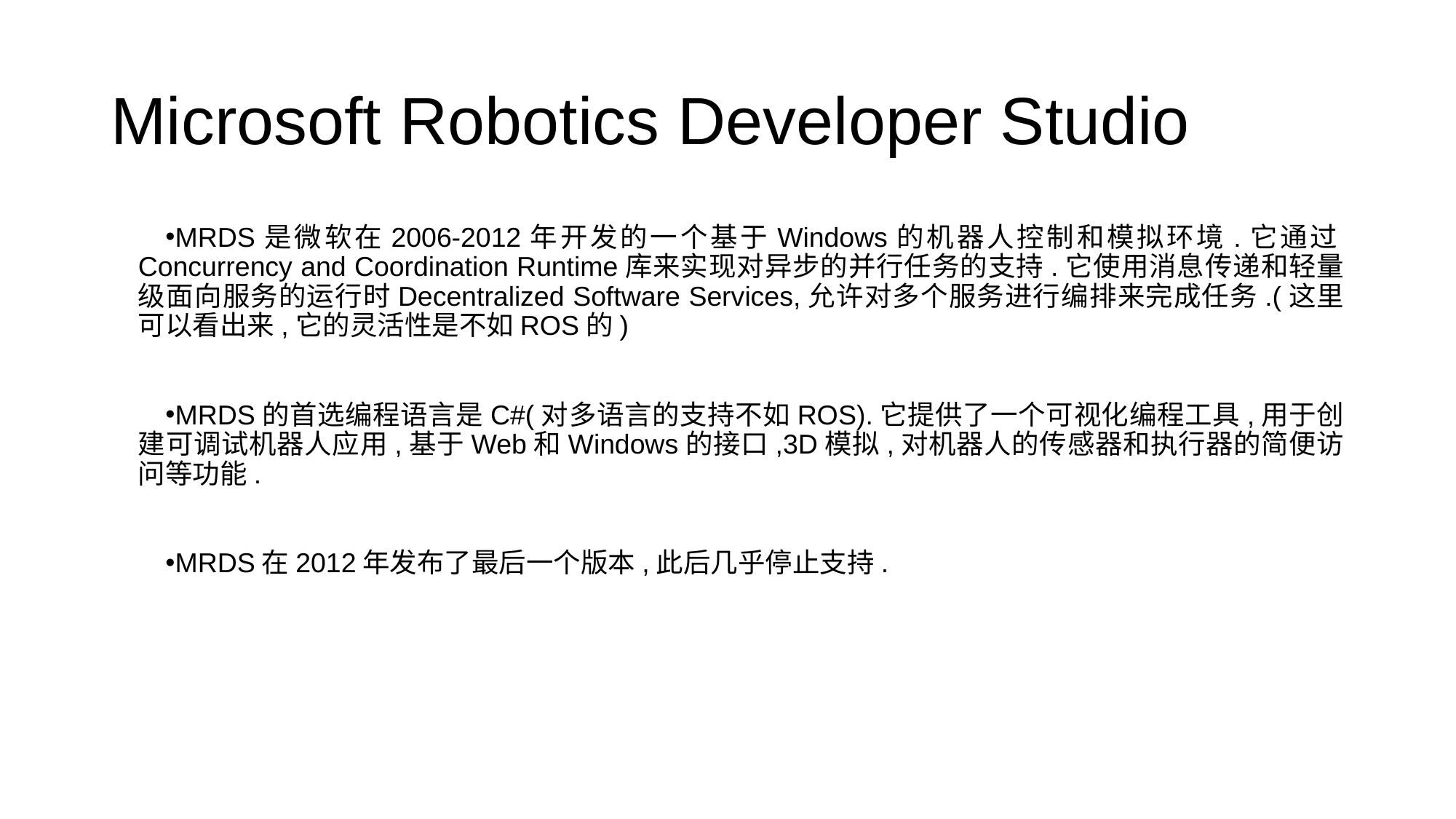

# Microsoft Robotics Developer Studio
MRDS是微软在2006-2012年开发的一个基于Windows的机器人控制和模拟环境.它通过Concurrency and Coordination Runtime库来实现对异步的并行任务的支持.它使用消息传递和轻量级面向服务的运行时Decentralized Software Services,允许对多个服务进行编排来完成任务.(这里可以看出来,它的灵活性是不如ROS的)

MRDS的首选编程语言是C#(对多语言的支持不如ROS).它提供了一个可视化编程工具,用于创建可调试机器人应用,基于Web和Windows的接口,3D模拟,对机器人的传感器和执行器的简便访问等功能.

MRDS在2012年发布了最后一个版本,此后几乎停止支持.